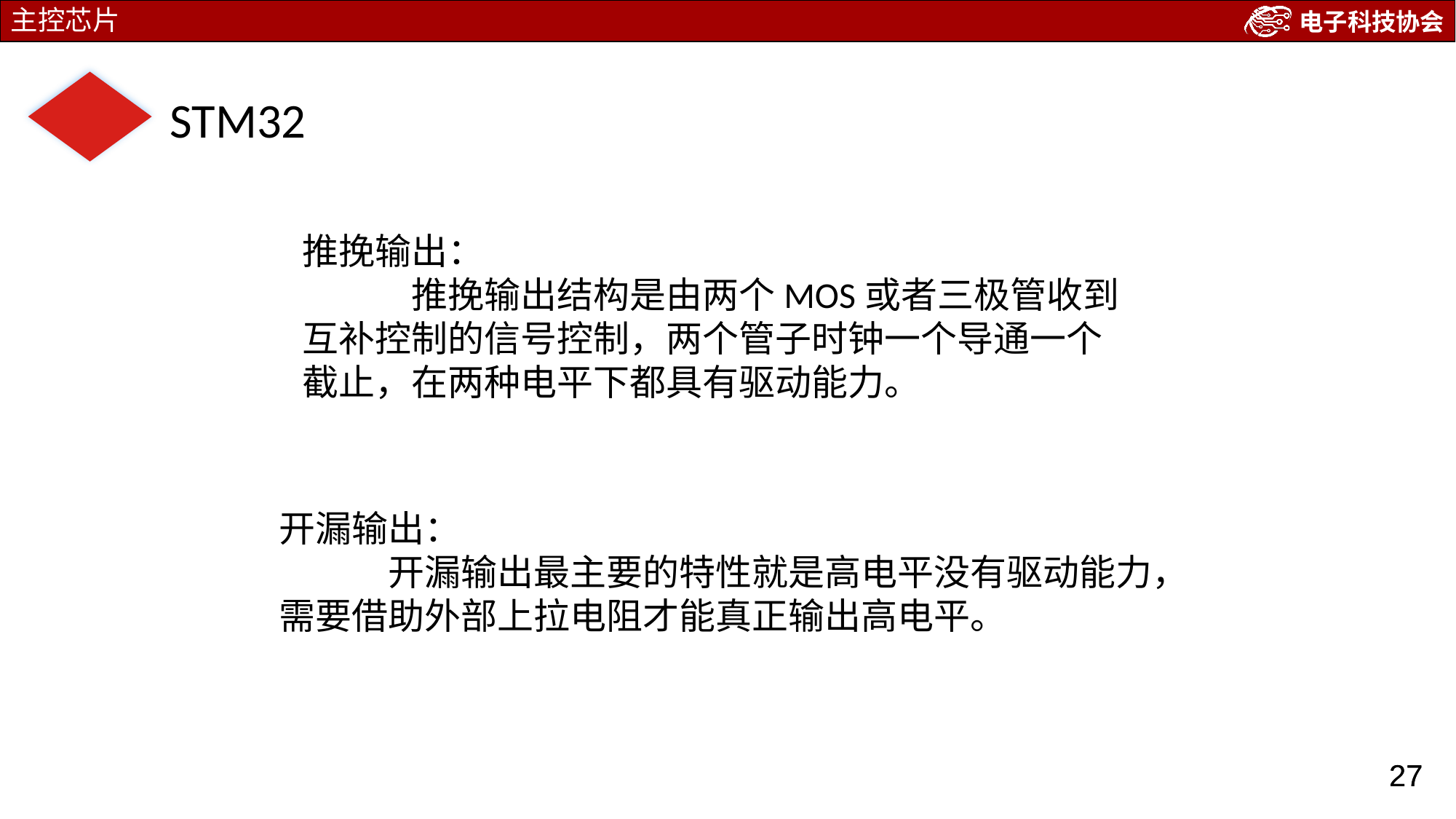

# 主控芯片

STM32
推挽输出：
	推挽输出结构是由两个MOS或者三极管收到互补控制的信号控制，两个管子时钟一个导通一个截止，在两种电平下都具有驱动能力。
开漏输出：
	开漏输出最主要的特性就是高电平没有驱动能力，需要借助外部上拉电阻才能真正输出高电平。